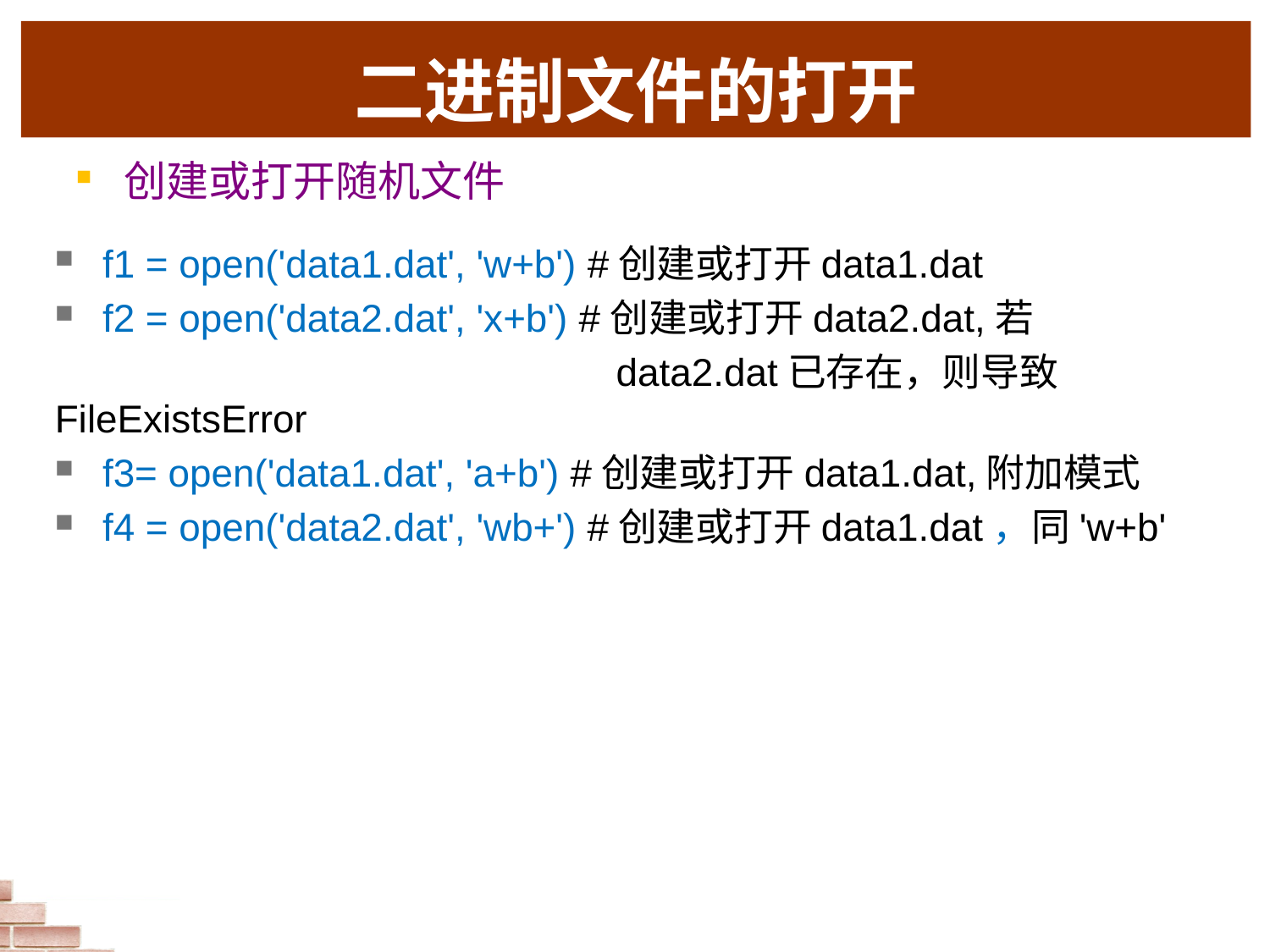

二进制文件的打开
创建或打开随机文件
f1 = open('data1.dat', 'w+b') #创建或打开data1.dat
f2 = open('data2.dat', 'x+b') #创建或打开data2.dat,若
                                                    data2.dat已存在，则导致FileExistsError
f3= open('data1.dat', 'a+b') #创建或打开data1.dat,附加模式
f4 = open('data2.dat', 'wb+') #创建或打开data1.dat，同'w+b'